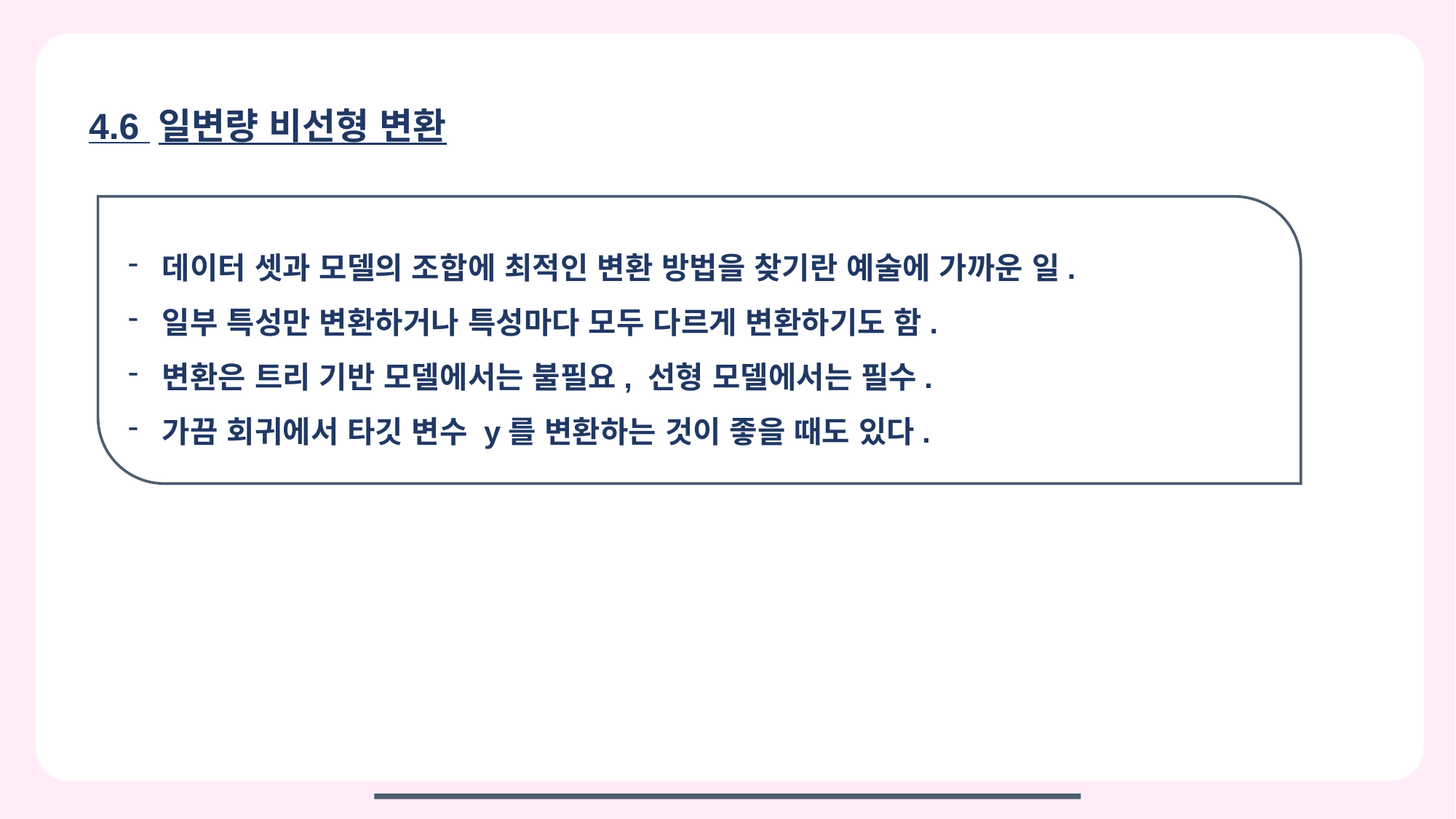

4.6 일변량 비선형 변환
데이터 셋과 모델의 조합에 최적인 변환 방법을 찾기란 예술에 가까운 일.
일부 특성만 변환하거나 특성마다 모두 다르게 변환하기도 함.
변환은 트리 기반 모델에서는 불필요, 선형 모델에서는 필수.
가끔 회귀에서 타깃 변수 y를 변환하는 것이 좋을 때도 있다.